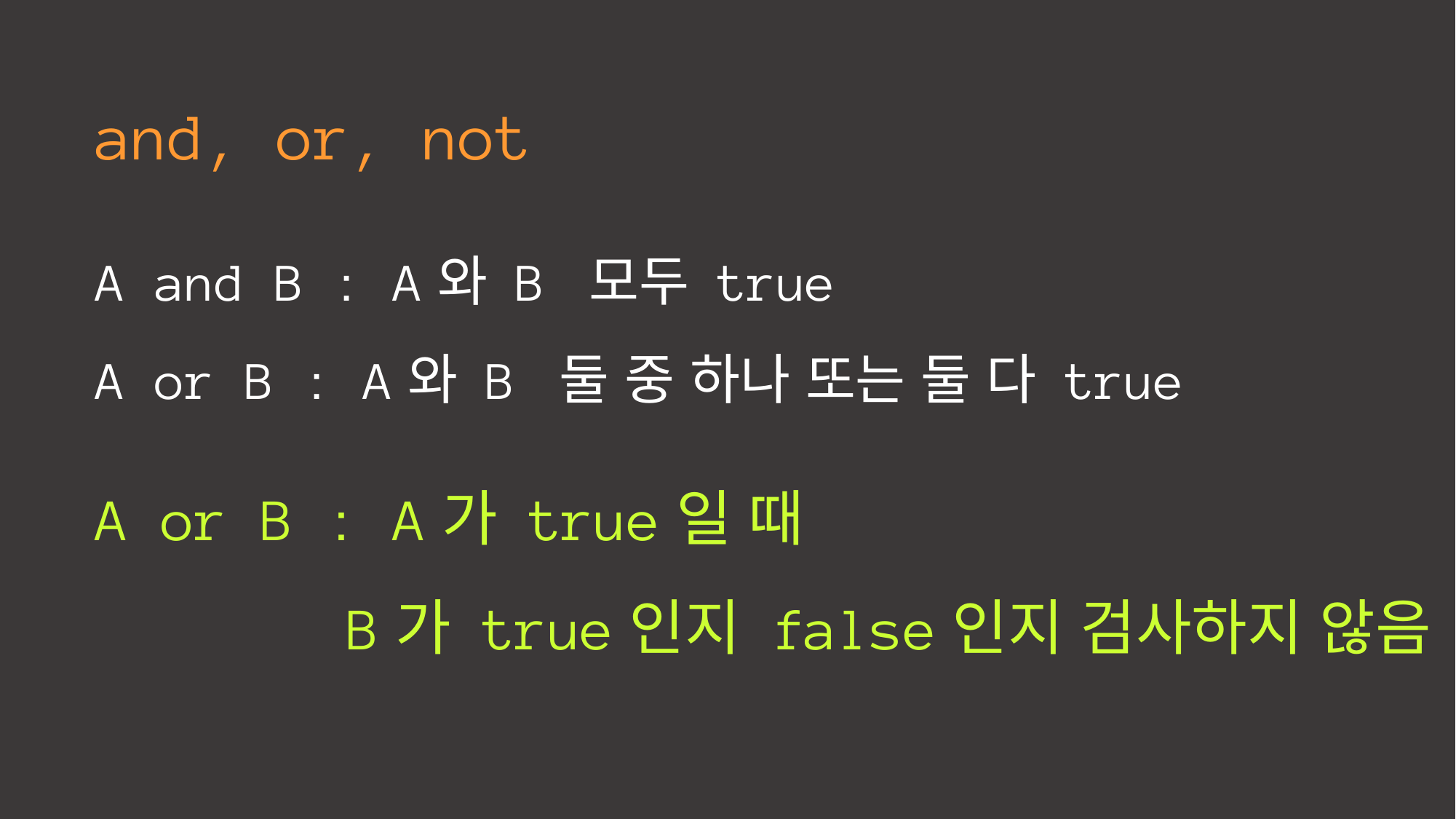

and, or, not
A and B : A와 B 모두 true
A or B : A와 B 둘 중 하나 또는 둘 다 true
A or B : A가 true일 때
		 B가 true인지 false인지 검사하지 않음